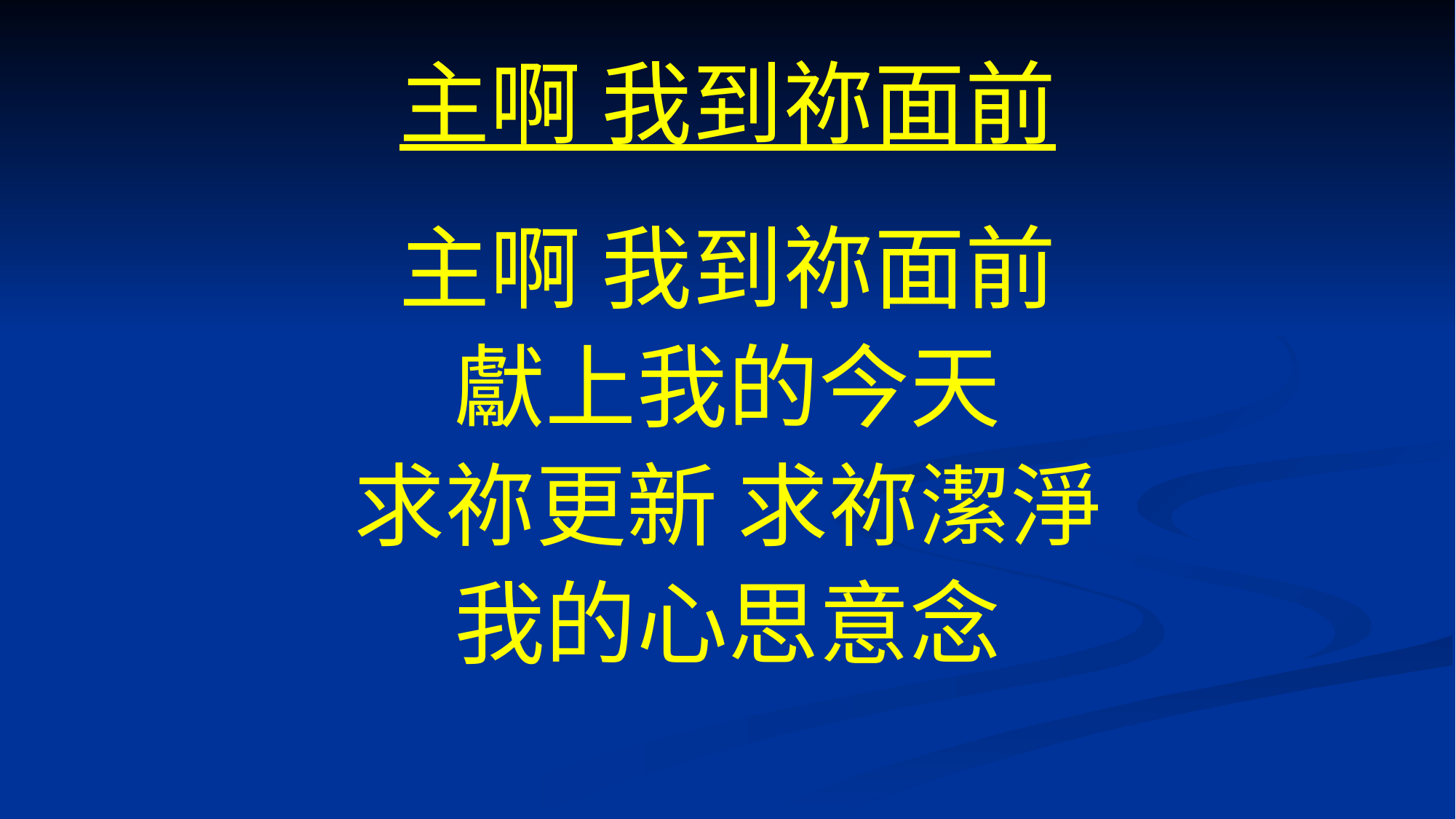

# 主啊 我到祢面前
主啊 我到祢面前
獻上我的今天
求祢更新 求祢潔淨
我的心思意念